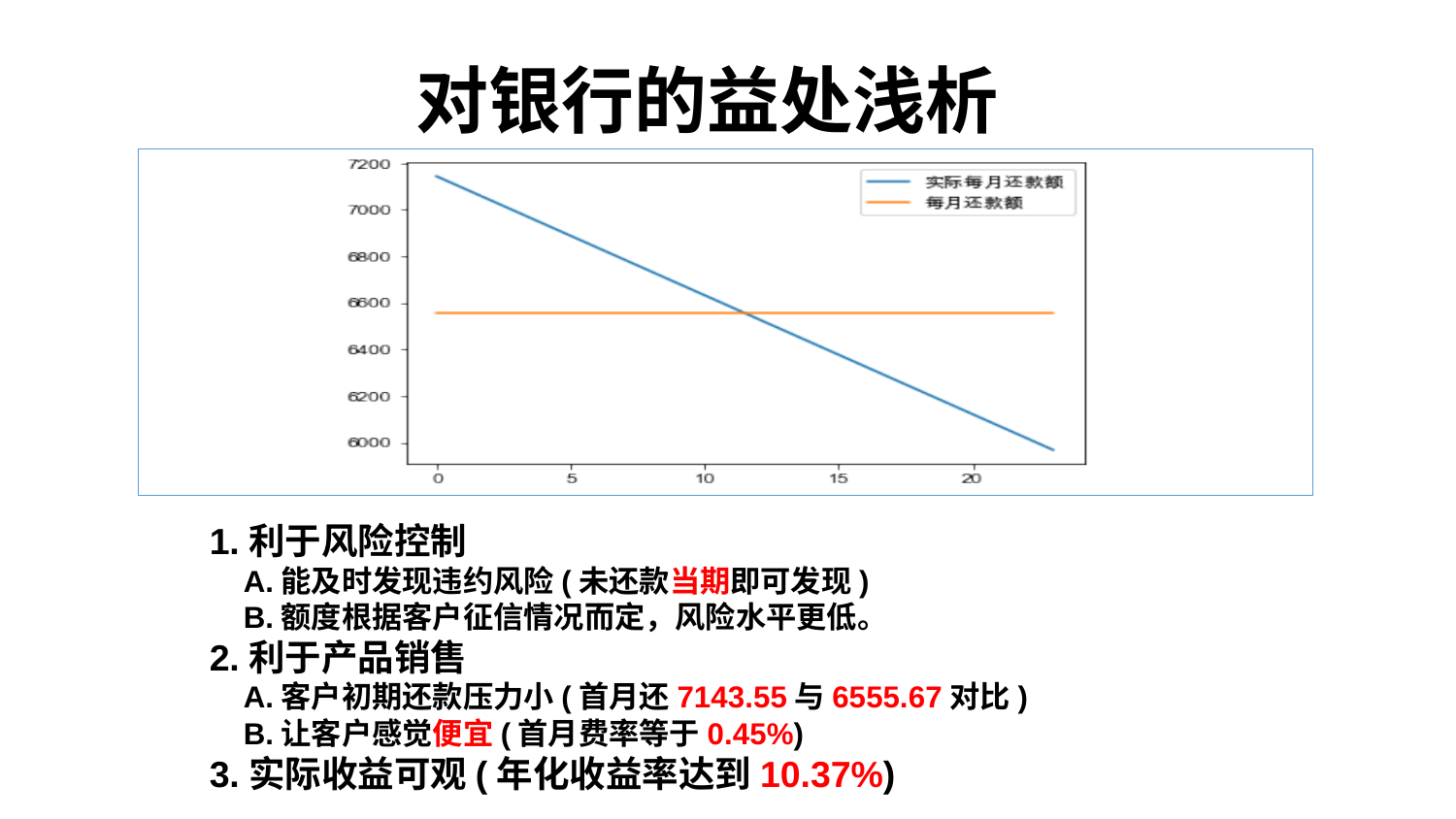

对银行的益处浅析

### Chart

| Category |
|---|
1.利于风险控制
    A.能及时发现违约风险(未还款当期即可发现)
    B.额度根据客户征信情况而定，风险水平更低。
2.利于产品销售
    A.客户初期还款压力小(首月还7143.55与6555.67对比)
    B.让客户感觉便宜(首月费率等于0.45%)
3.实际收益可观(年化收益率达到10.37%)